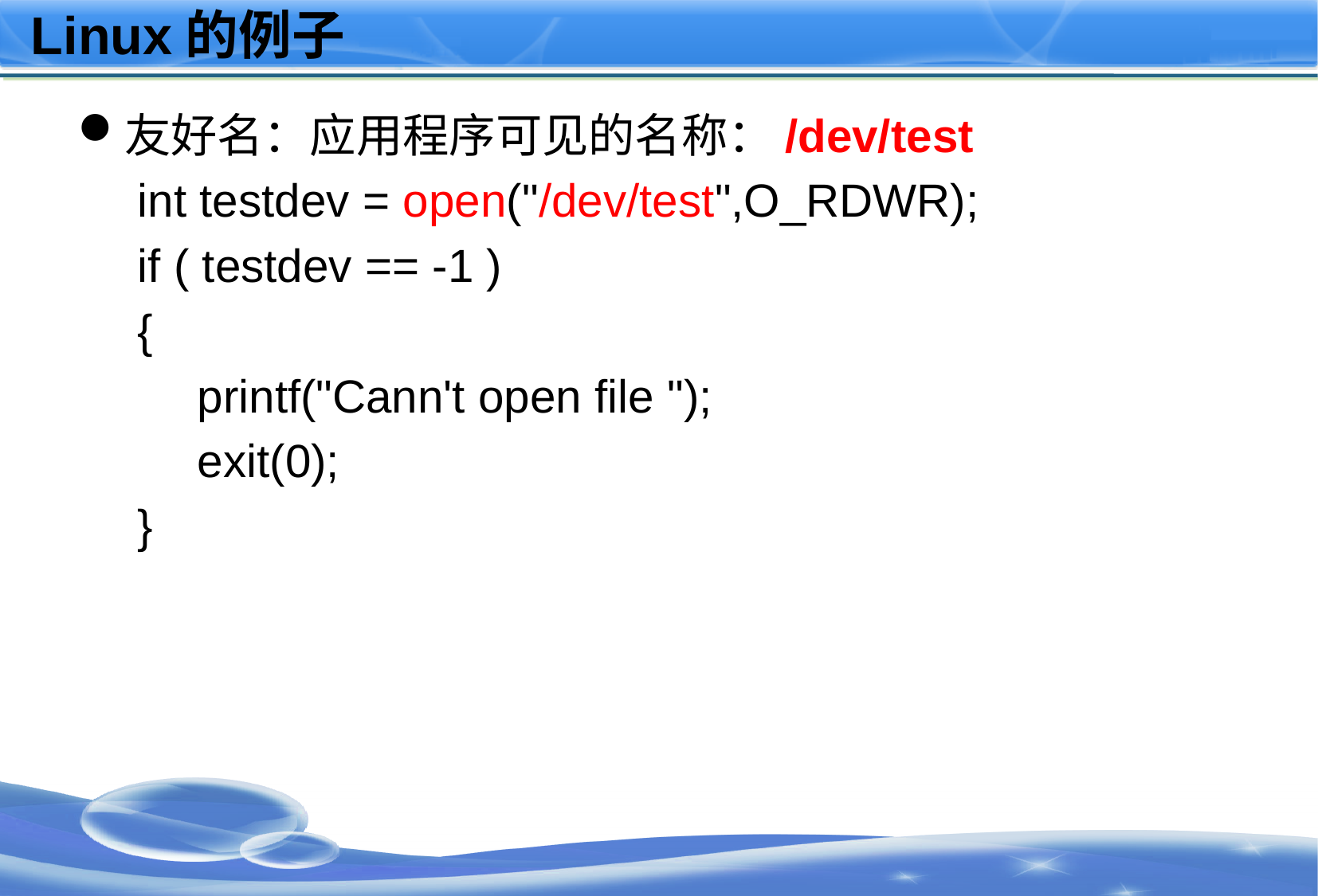

# Linux的例子
友好名：应用程序可见的名称：/dev/test
int testdev = open("/dev/test",O_RDWR);
if ( testdev == -1 )
{
printf("Cann't open file ");
exit(0);
}